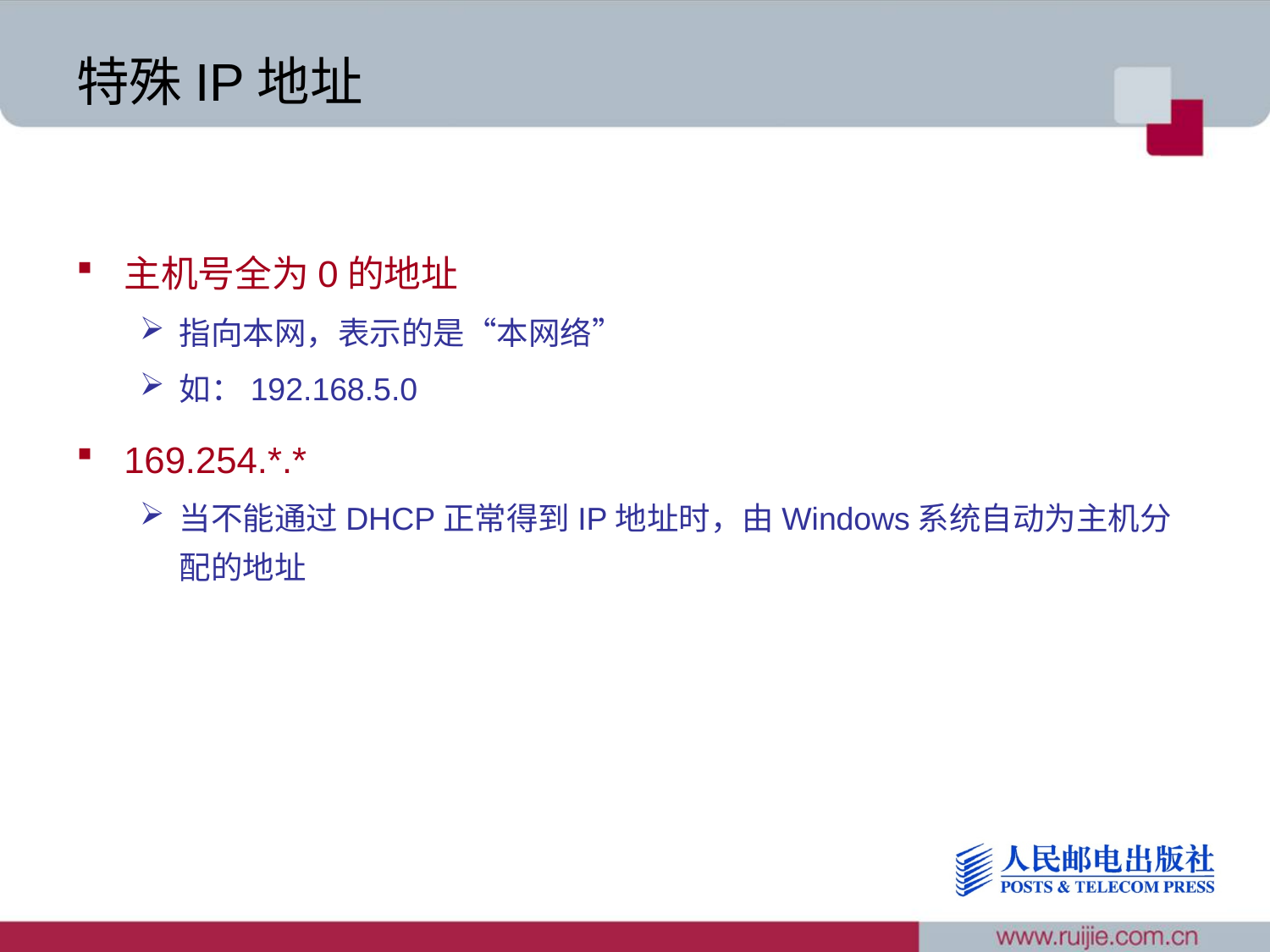

# 特殊IP地址
主机号全为0的地址
指向本网，表示的是“本网络”
如：192.168.5.0
169.254.*.*
当不能通过DHCP正常得到IP地址时，由Windows系统自动为主机分配的地址